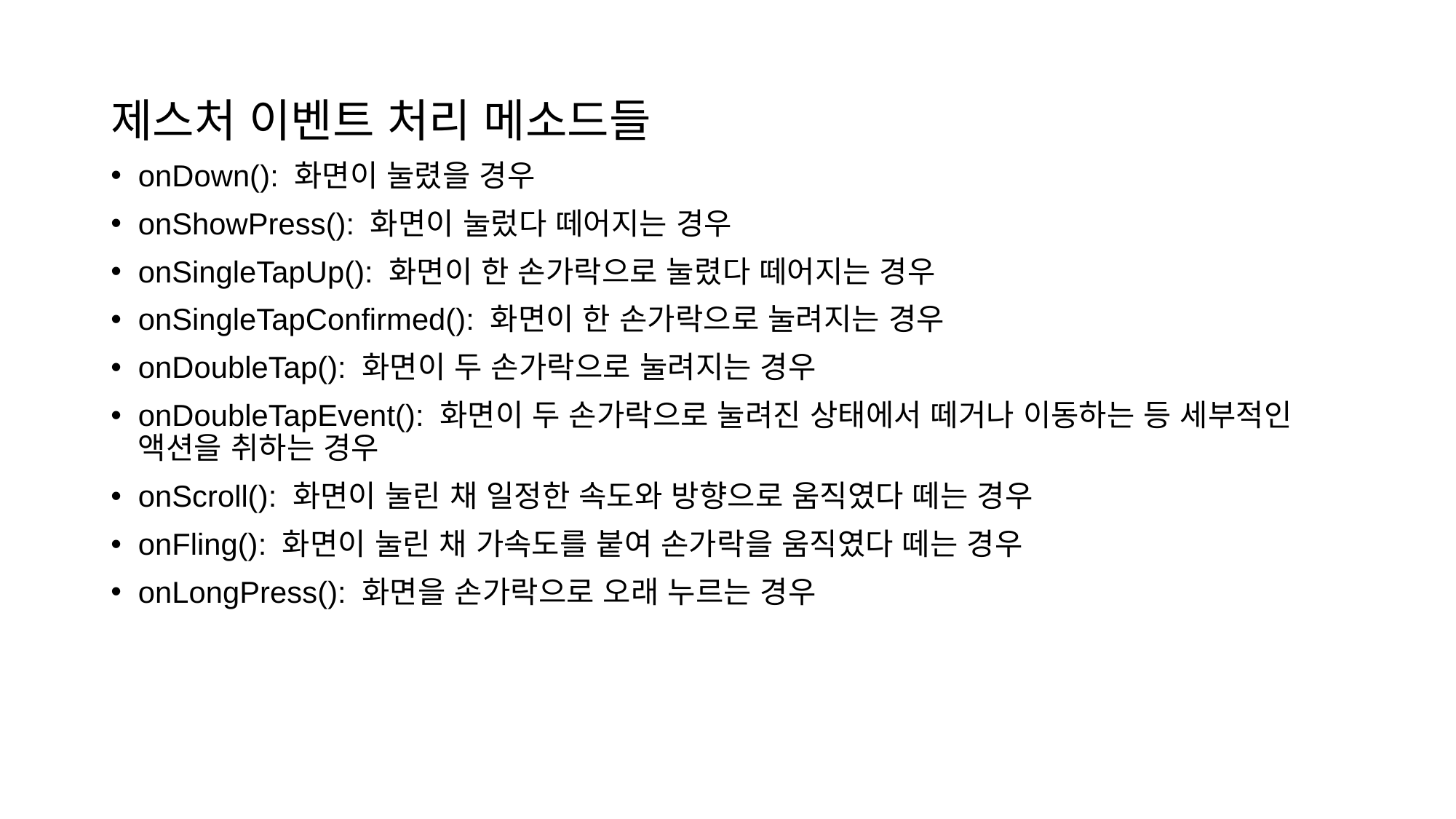

# 제스처 이벤트 처리 메소드들
onDown(): 화면이 눌렸을 경우
onShowPress(): 화면이 눌렀다 떼어지는 경우
onSingleTapUp(): 화면이 한 손가락으로 눌렸다 떼어지는 경우
onSingleTapConfirmed(): 화면이 한 손가락으로 눌려지는 경우
onDoubleTap(): 화면이 두 손가락으로 눌려지는 경우
onDoubleTapEvent(): 화면이 두 손가락으로 눌려진 상태에서 떼거나 이동하는 등 세부적인 액션을 취하는 경우
onScroll(): 화면이 눌린 채 일정한 속도와 방향으로 움직였다 떼는 경우
onFling(): 화면이 눌린 채 가속도를 붙여 손가락을 움직였다 떼는 경우
onLongPress(): 화면을 손가락으로 오래 누르는 경우